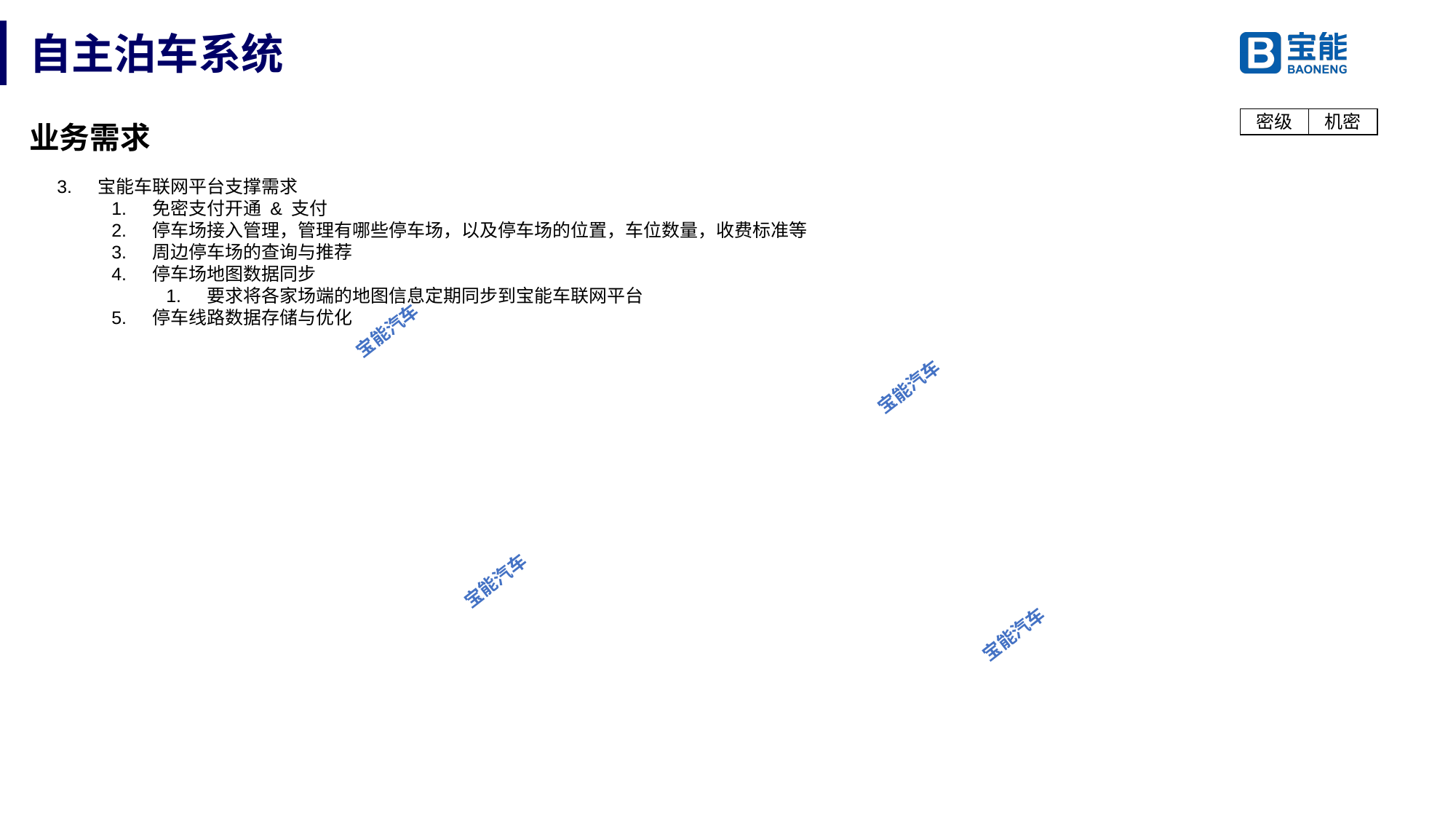

# 自主泊车系统
业务需求
宝能车联网平台支撑需求
免密支付开通 & 支付
停车场接入管理，管理有哪些停车场，以及停车场的位置，车位数量，收费标准等
周边停车场的查询与推荐
停车场地图数据同步
要求将各家场端的地图信息定期同步到宝能车联网平台
停车线路数据存储与优化
4